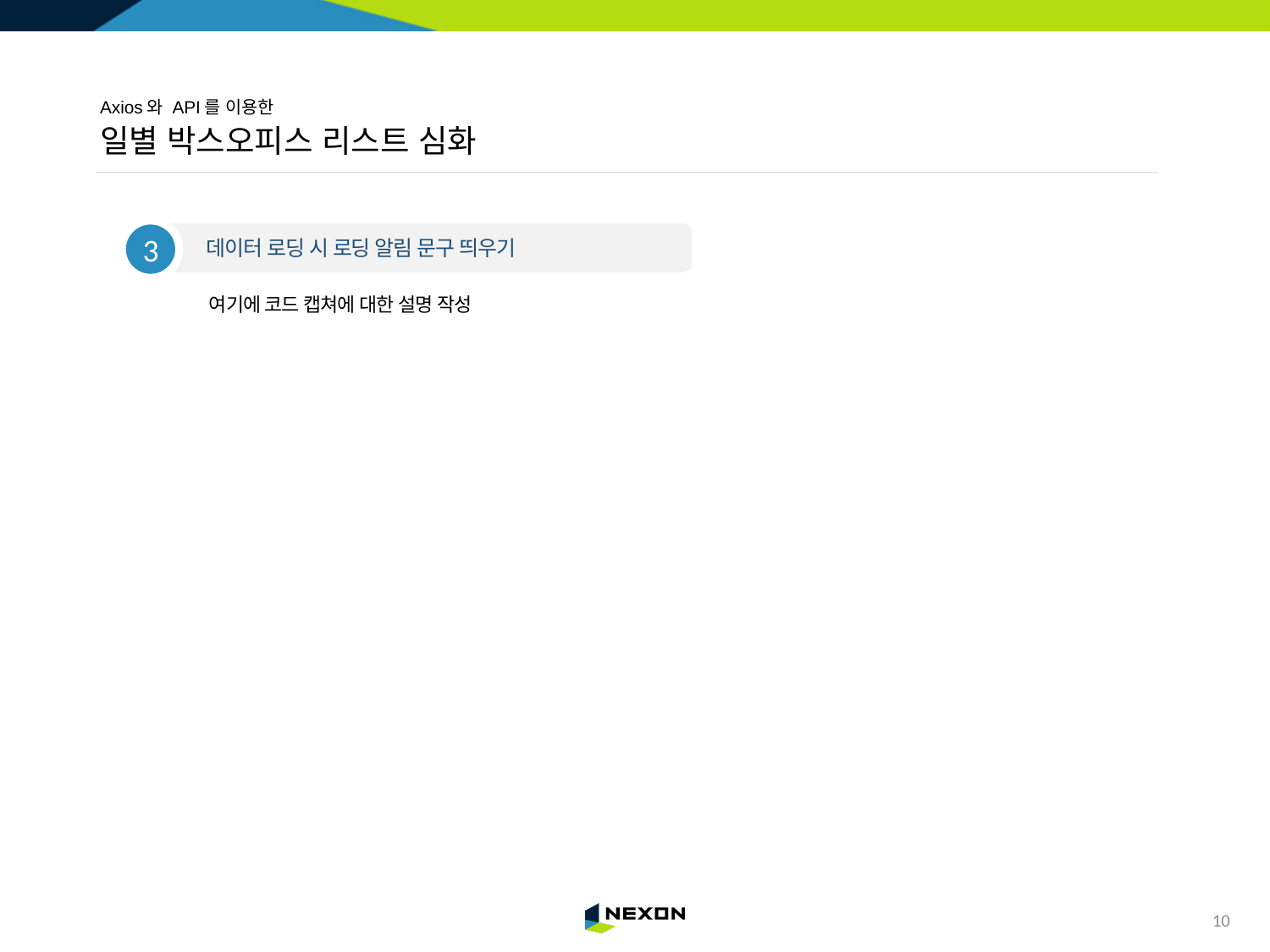

# Axios와 API를 이용한 일별 박스오피스 리스트 심화
3
데이터 로딩 시 로딩 알림 문구 띄우기
여기에 코드 캡쳐에 대한 설명 작성
10